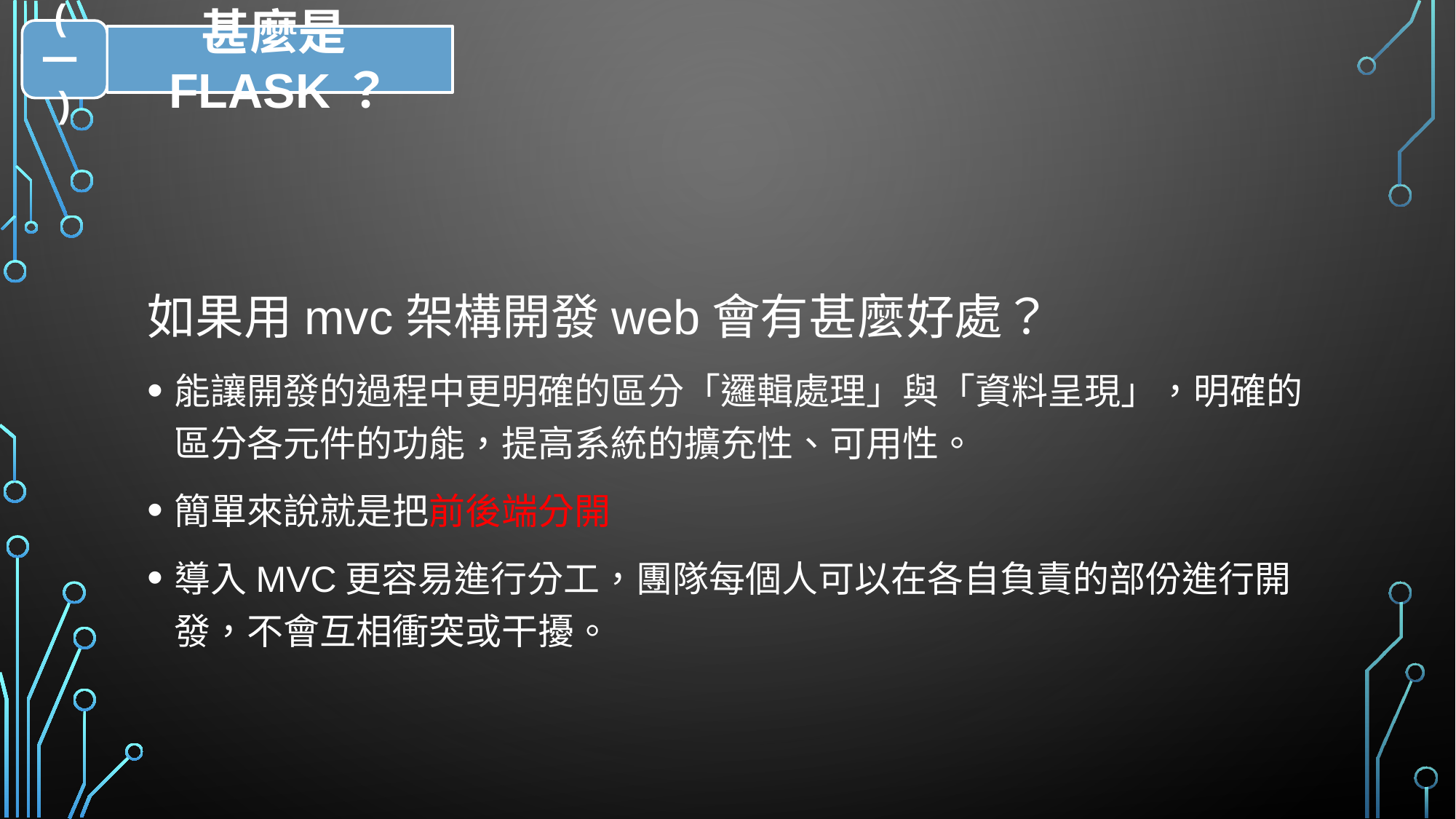

(一)
甚麼是FLASK？
如果用mvc架構開發web會有甚麼好處？
能讓開發的過程中更明確的區分「邏輯處理」與「資料呈現」，明確的區分各元件的功能，提高系統的擴充性、可用性。
簡單來說就是把前後端分開
導入MVC更容易進行分工，團隊每個人可以在各自負責的部份進行開發，不會互相衝突或干擾。